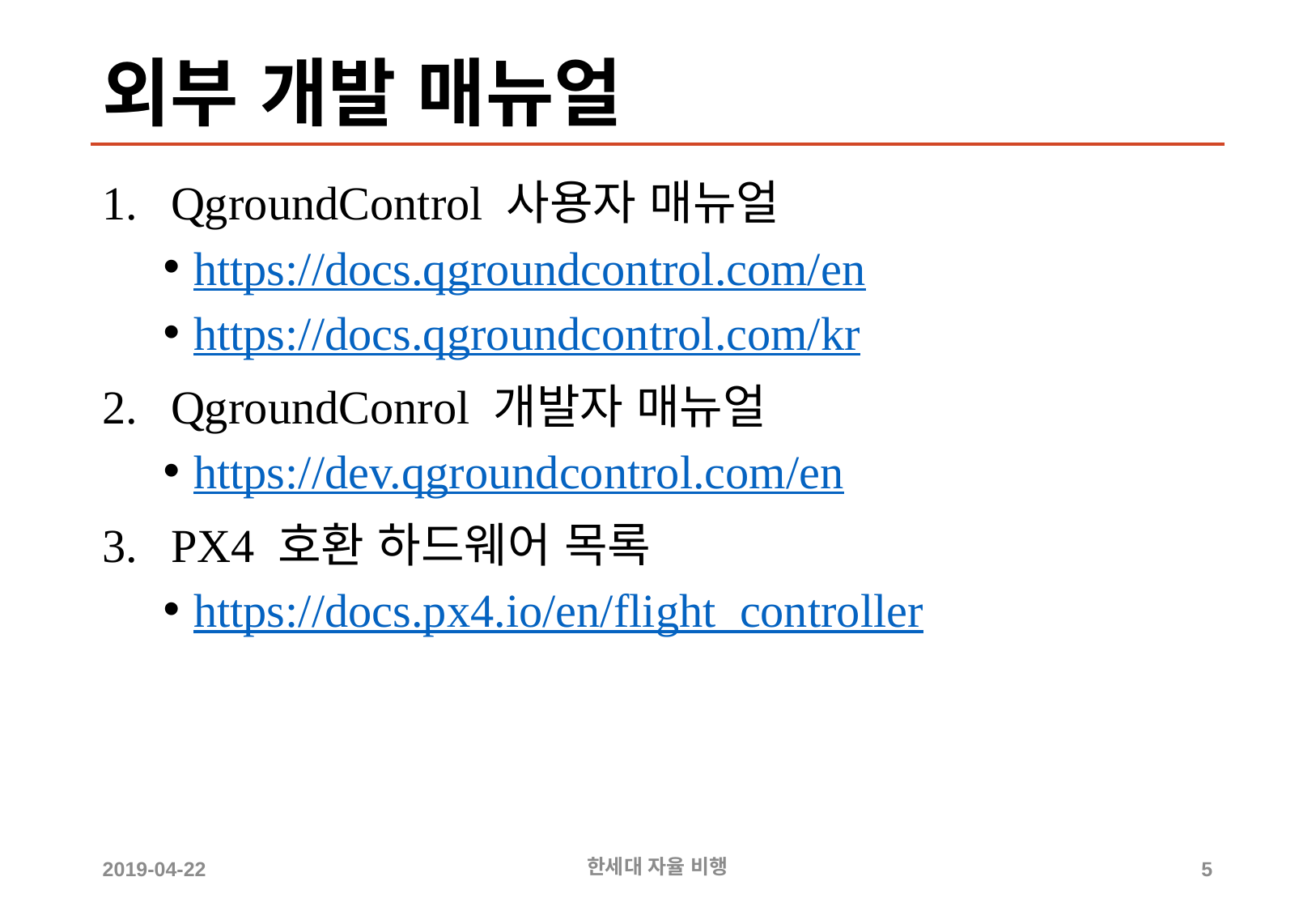

# 외부 개발 매뉴얼
QgroundControl 사용자 매뉴얼
https://docs.qgroundcontrol.com/en
https://docs.qgroundcontrol.com/kr
QgroundConrol 개발자 매뉴얼
https://dev.qgroundcontrol.com/en
PX4 호환 하드웨어 목록
https://docs.px4.io/en/flight_controller

2019-04-22
한세대 자율 비행
5